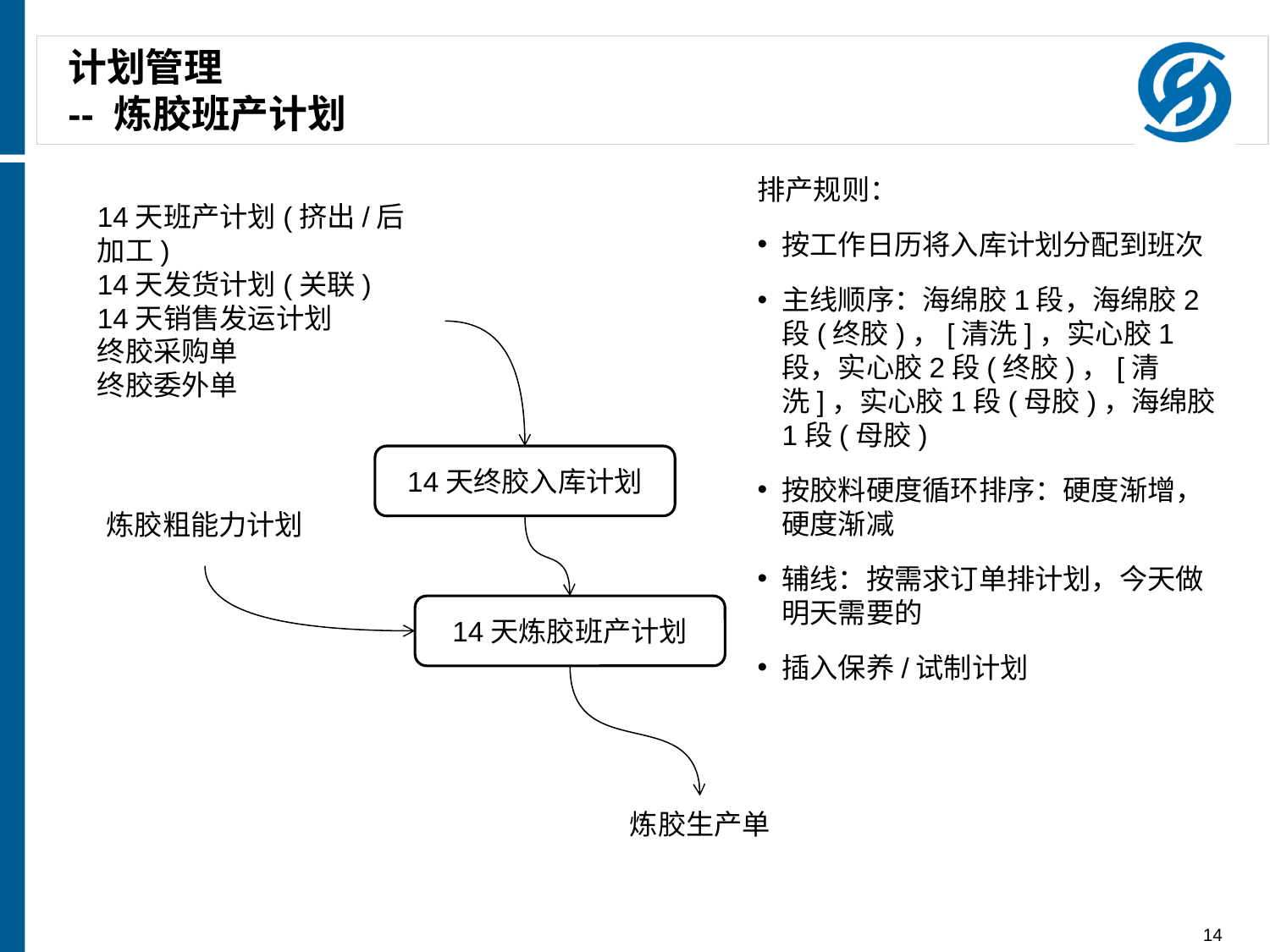

# 计划管理 -- 炼胶班产计划
排产规则：
按工作日历将入库计划分配到班次
主线顺序：海绵胶1段，海绵胶2段(终胶)，[清洗]，实心胶1段，实心胶2段(终胶)，[清洗]，实心胶1段(母胶)，海绵胶1段(母胶)
按胶料硬度循环排序：硬度渐增，硬度渐减
辅线：按需求订单排计划，今天做明天需要的
插入保养/试制计划
14天班产计划(挤出/后加工)
14天发货计划(关联)
14天销售发运计划
终胶采购单
终胶委外单
14天终胶入库计划
炼胶粗能力计划
14天炼胶班产计划
炼胶生产单
14